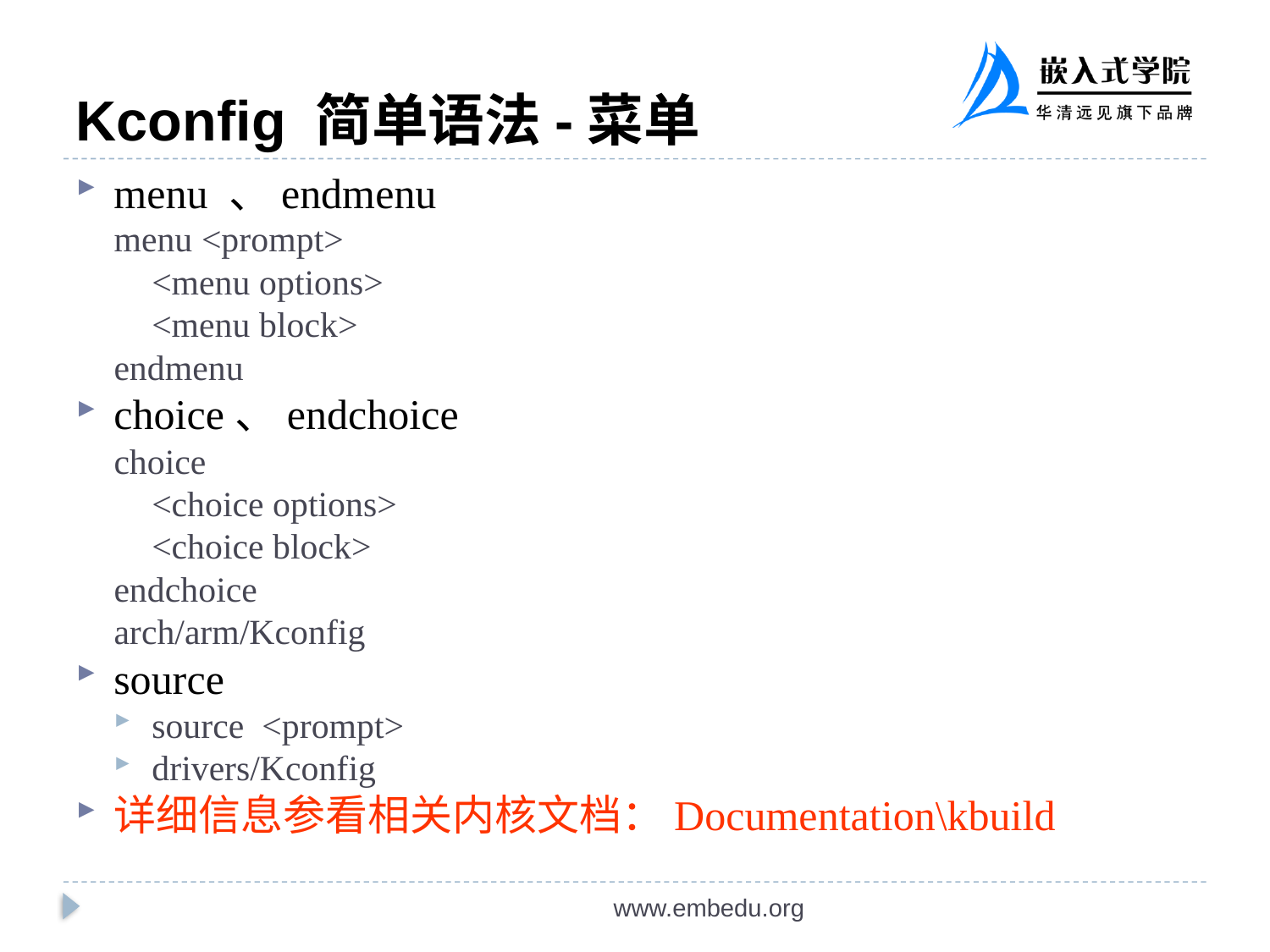

# Kconfig 简单语法-菜单
menu 、endmenu
menu <prompt>
	<menu options>
	<menu block>
endmenu
choice、endchoice
choice
	<choice options>
	<choice block>
endchoice
arch/arm/Kconfig
source
source  <prompt>
drivers/Kconfig
详细信息参看相关内核文档：Documentation\kbuild
www.embedu.org